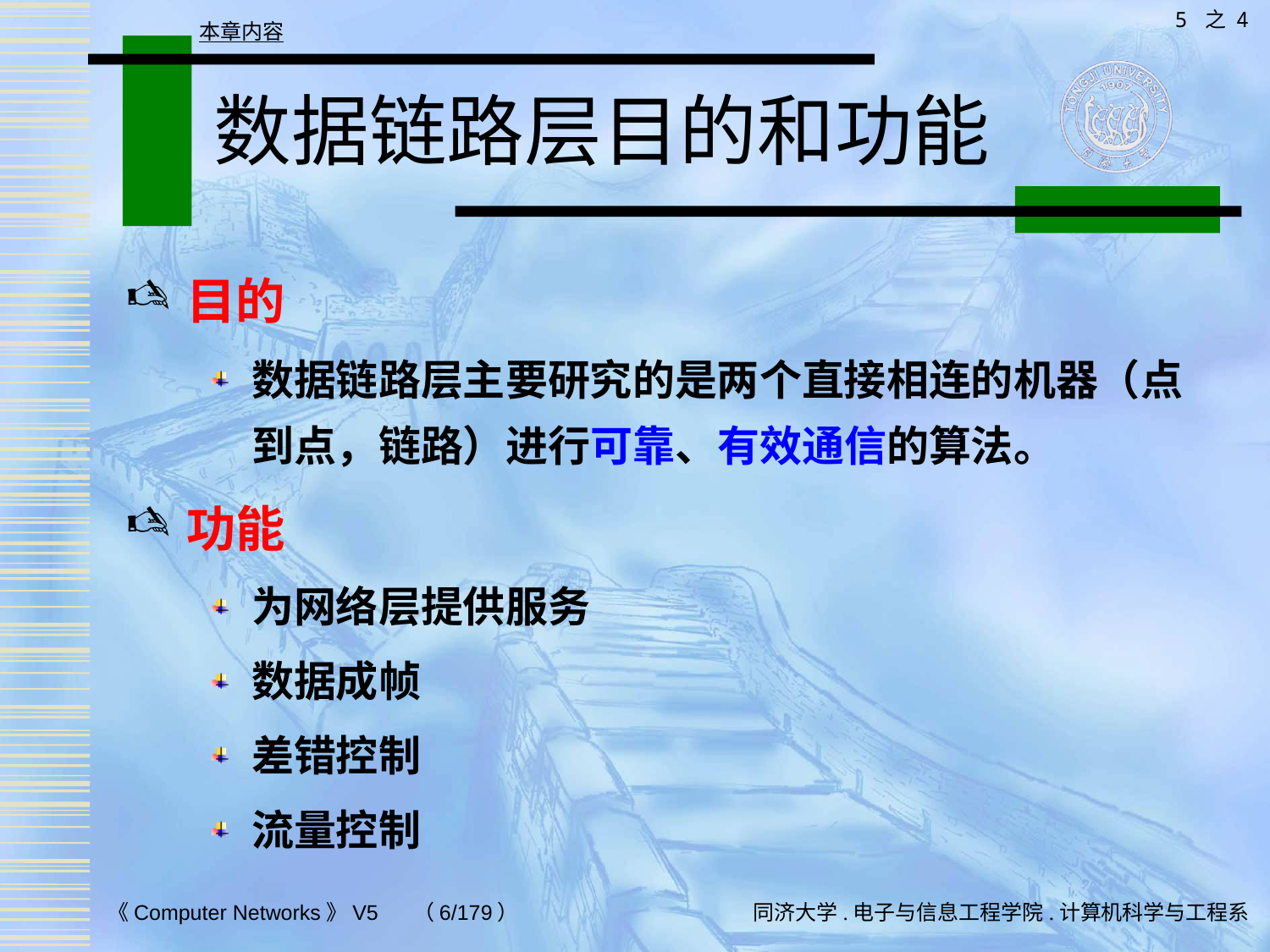

5 之 4
本章内容
# 数据链路层目的和功能
目的
数据链路层主要研究的是两个直接相连的机器（点到点，链路）进行可靠、有效通信的算法。
功能
为网络层提供服务
数据成帧
差错控制
流量控制